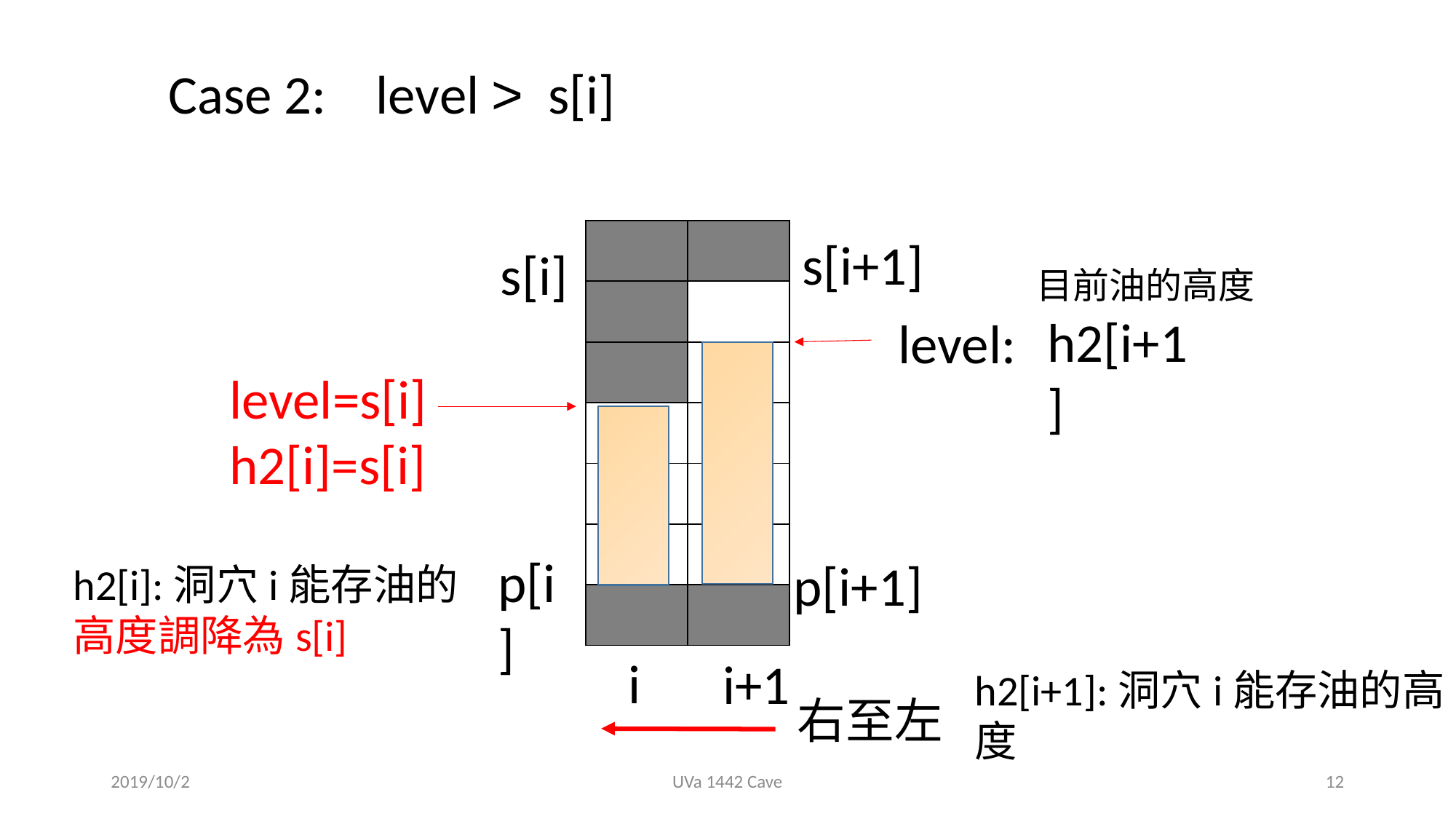

Case 2:    level >  s[i]
|  |  |
| --- | --- |
|  |  |
|  |  |
|  |  |
|  |  |
|  |  |
|  |  |
s[i+1]
s[i]
目前油的高度
h2[i+1]
level:

level=s[i]
h2[i]=s[i]

p[i]
p[i+1]
h2[i]:洞穴i能存油的高度調降為s[i]
i
i+1
h2[i+1]:洞穴i能存油的高度
右至左
2019/10/2
UVa 1442 Cave
12